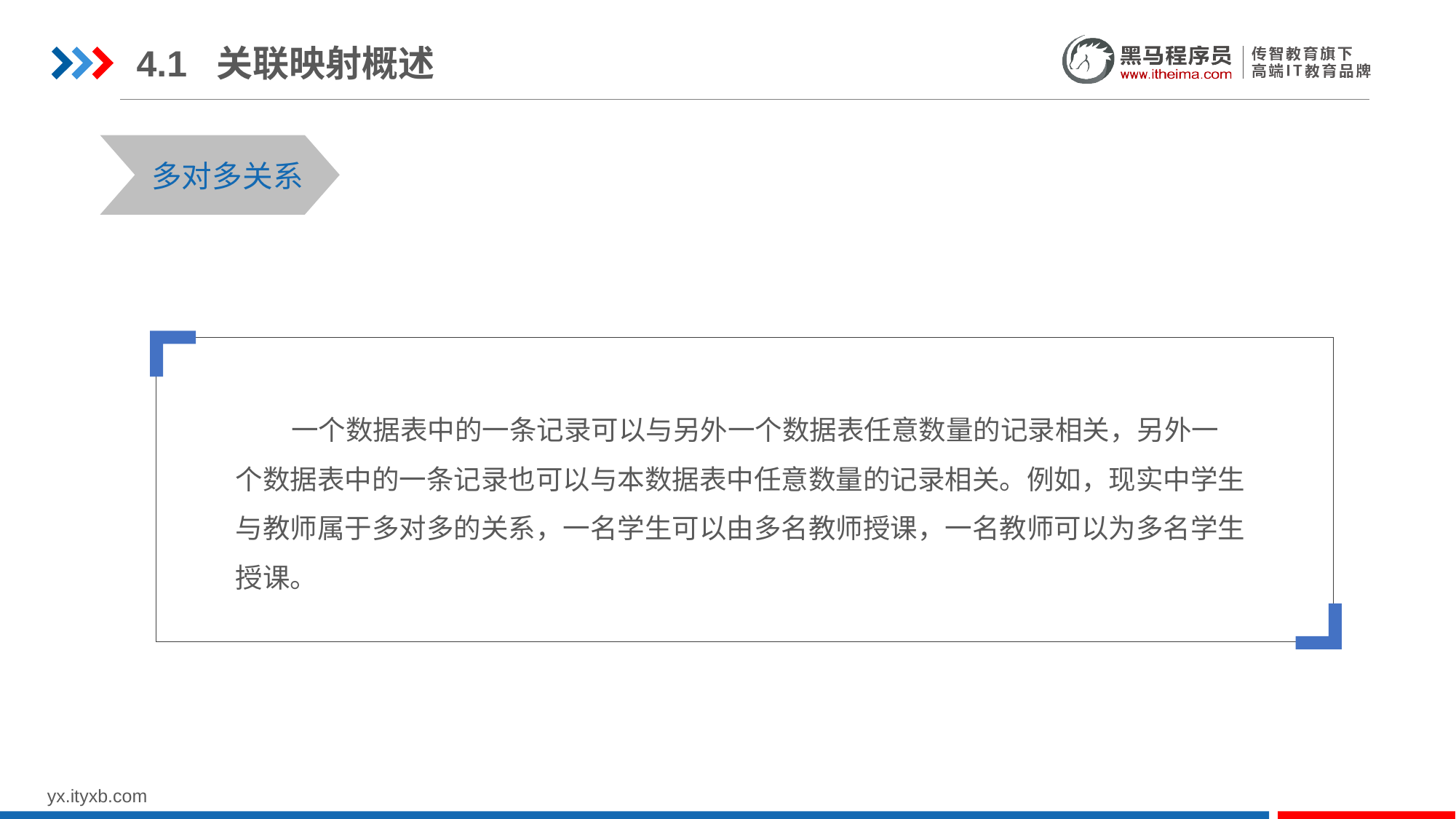

4.1  关联映射概述

STEP  01
STEP  03
多对多关系

        一个数据表中的一条记录可以与另外一个数据表任意数量的记录相关，另外一个数据表中的一条记录也可以与本数据表中任意数量的记录相关。例如，现实中学生与教师属于多对多的关系，一名学生可以由多名教师授课，一名教师可以为多名学生授课。